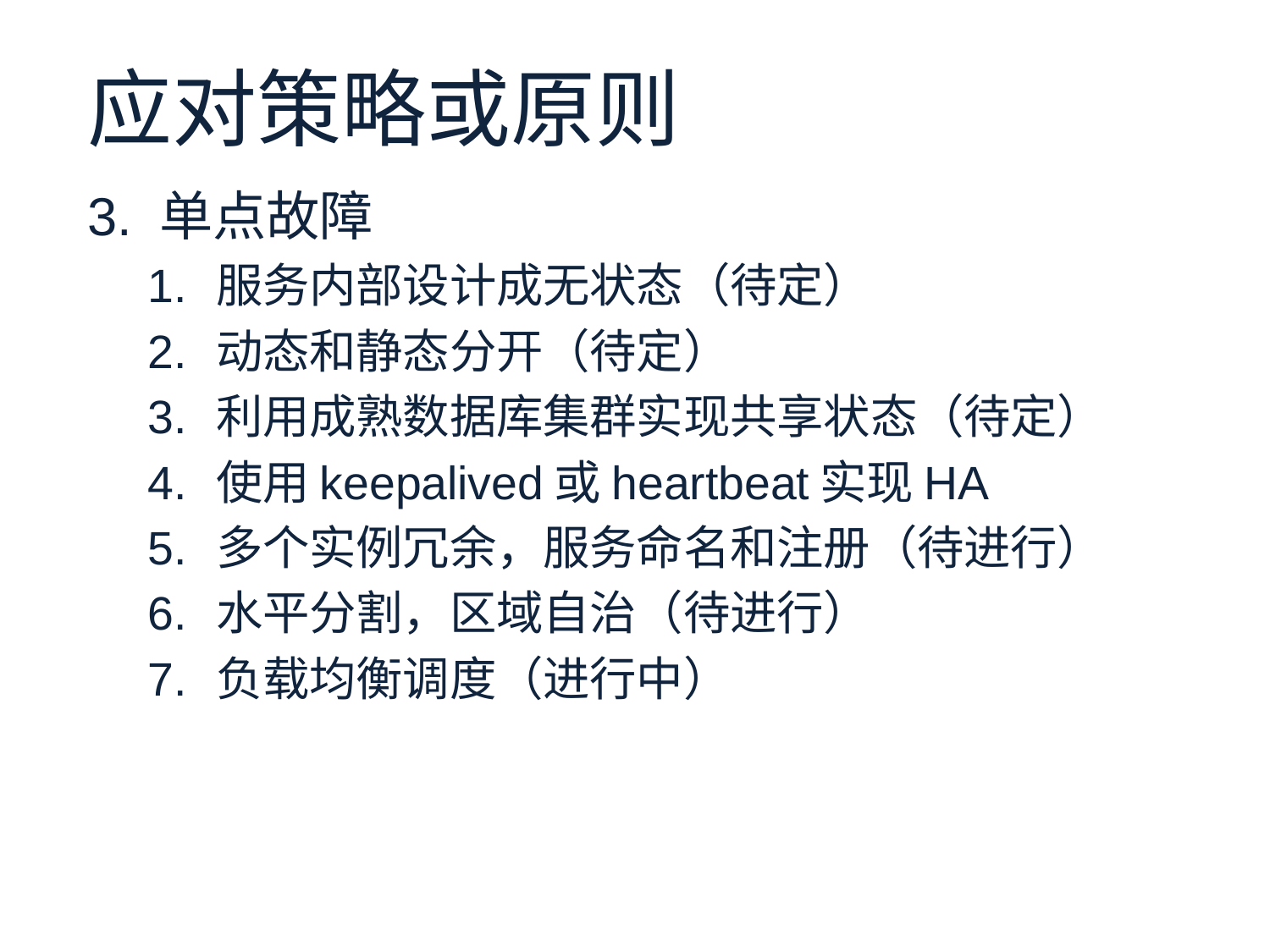

# 应对策略或原则
3. 单点故障
服务内部设计成无状态（待定）
动态和静态分开（待定）
利用成熟数据库集群实现共享状态（待定）
使用keepalived或heartbeat实现HA
多个实例冗余，服务命名和注册（待进行）
水平分割，区域自治（待进行）
负载均衡调度（进行中）